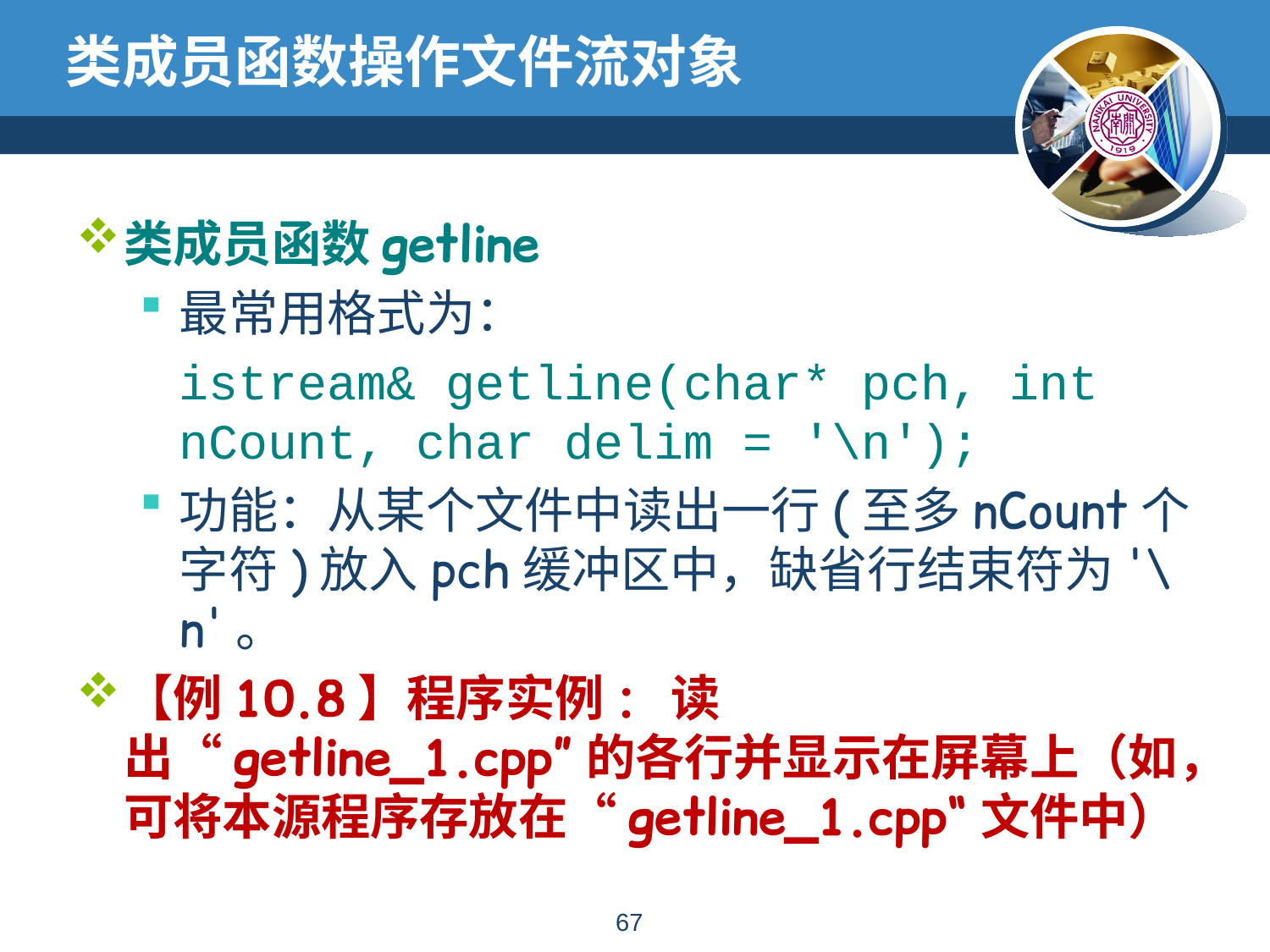

# 类成员函数操作文件流对象
类成员函数getline
最常用格式为：
	istream& getline(char* pch, int nCount, char delim = '\n');
功能：从某个文件中读出一行(至多nCount个字符)放入pch缓冲区中，缺省行结束符为'\n'。
【例10.8】程序实例: 读出“getline_1.cpp”的各行并显示在屏幕上（如，可将本源程序存放在“getline_1.cpp“文件中）
67